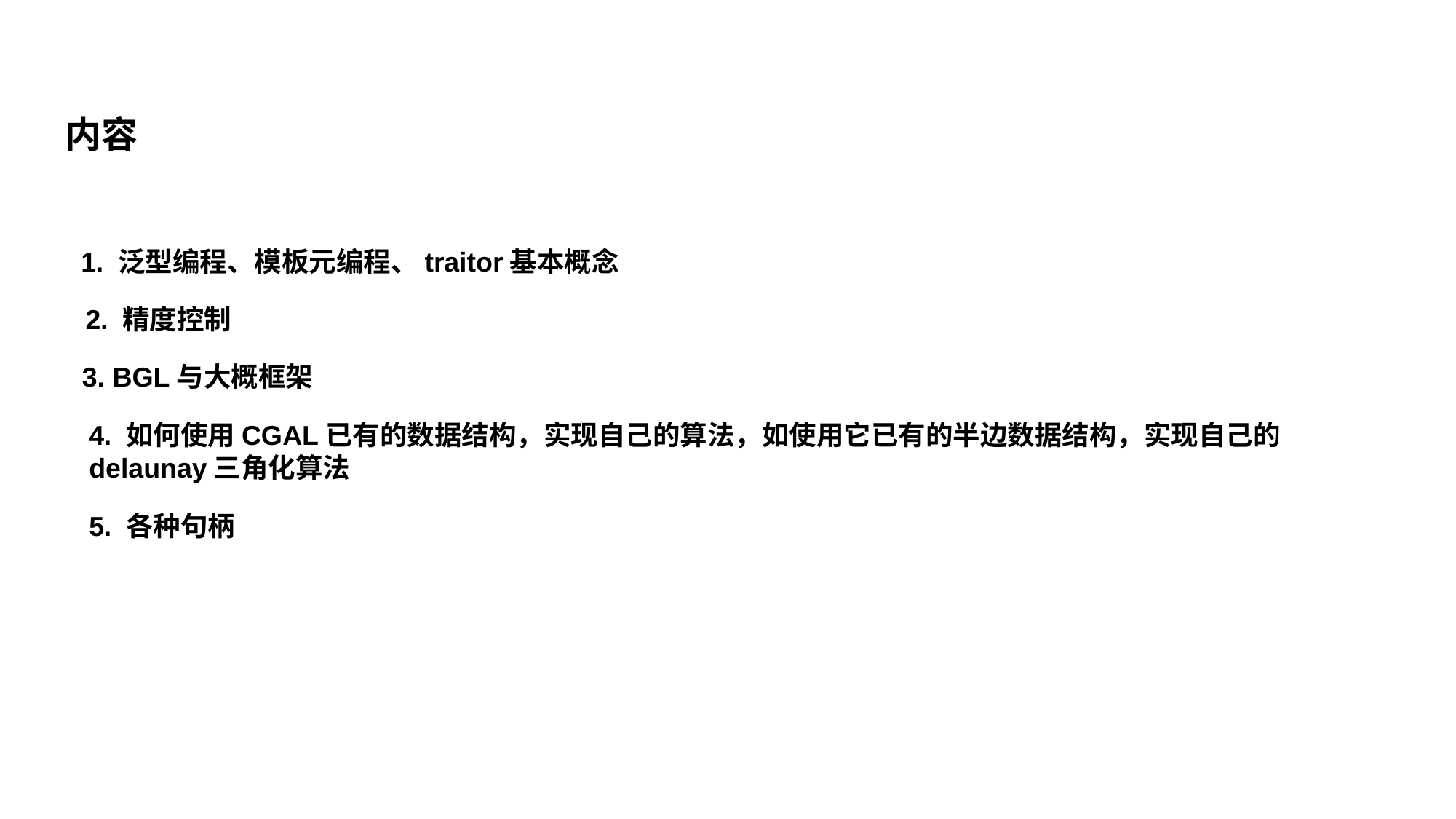

内容
1. 泛型编程、模板元编程、traitor基本概念
2. 精度控制
3. BGL与大概框架
4. 如何使用CGAL已有的数据结构，实现自己的算法，如使用它已有的半边数据结构，实现自己的delaunay三角化算法
5. 各种句柄